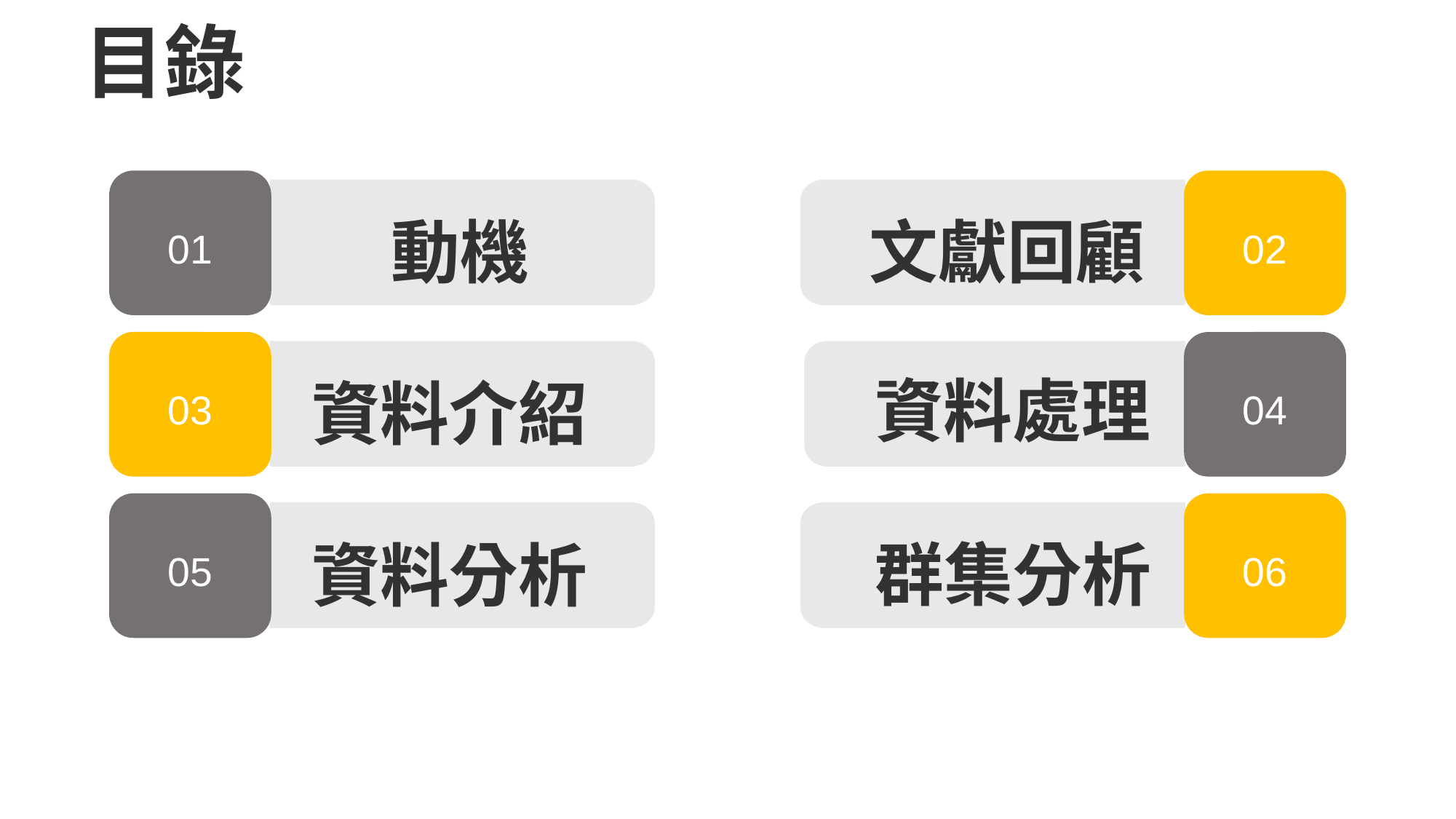

目錄
01

動機
02

文獻回顧
03

資料介紹
04

資料處理
06

群集分析
05

資料分析